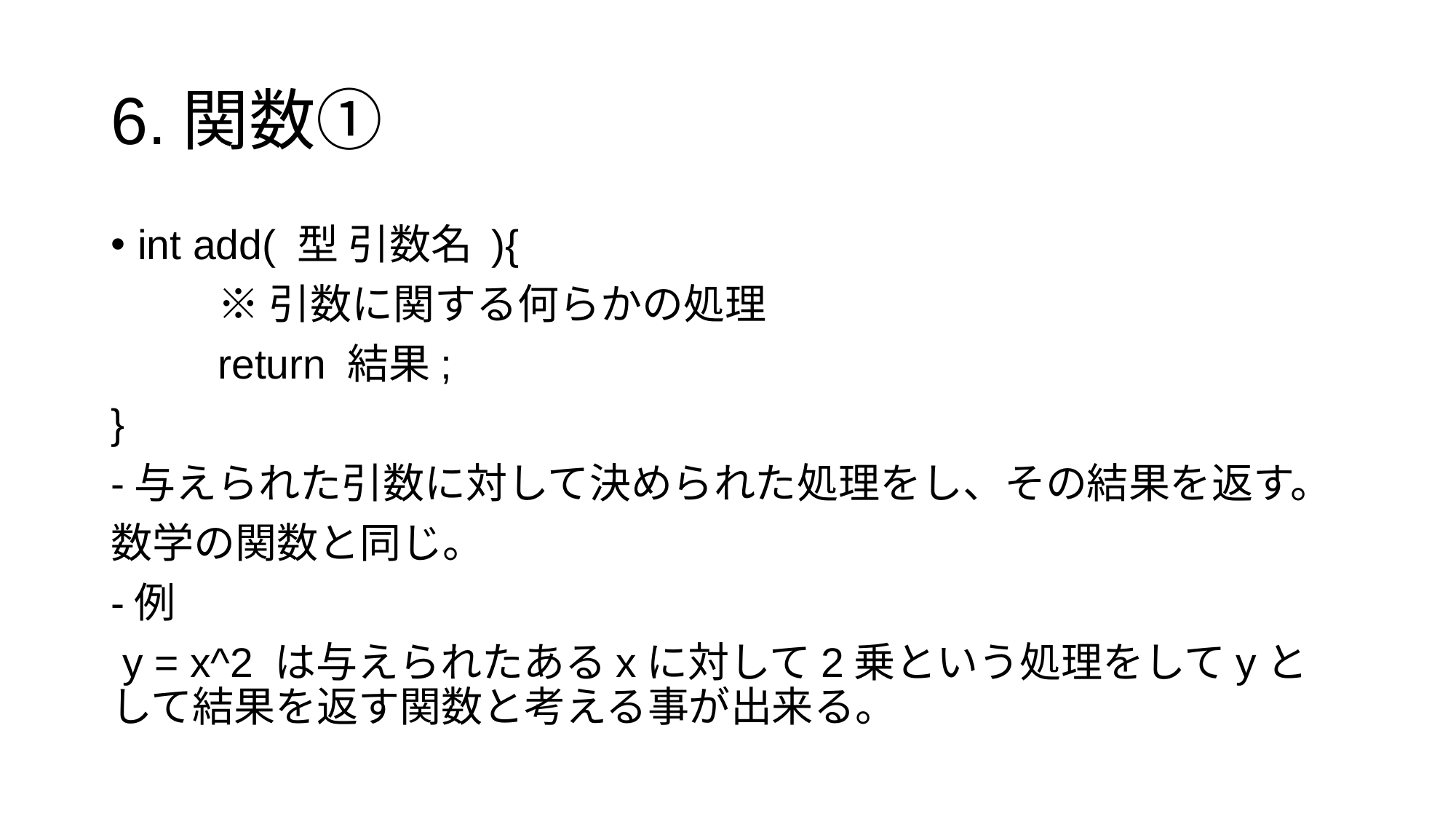

# 6.関数➀
int add( 型 引数名 ){
	※引数に関する何らかの処理
	return 結果;
}
-与えられた引数に対して決められた処理をし、その結果を返す。
数学の関数と同じ。
-例
 y = x^2 は与えられたあるxに対して2乗という処理をしてyとして結果を返す関数と考える事が出来る。